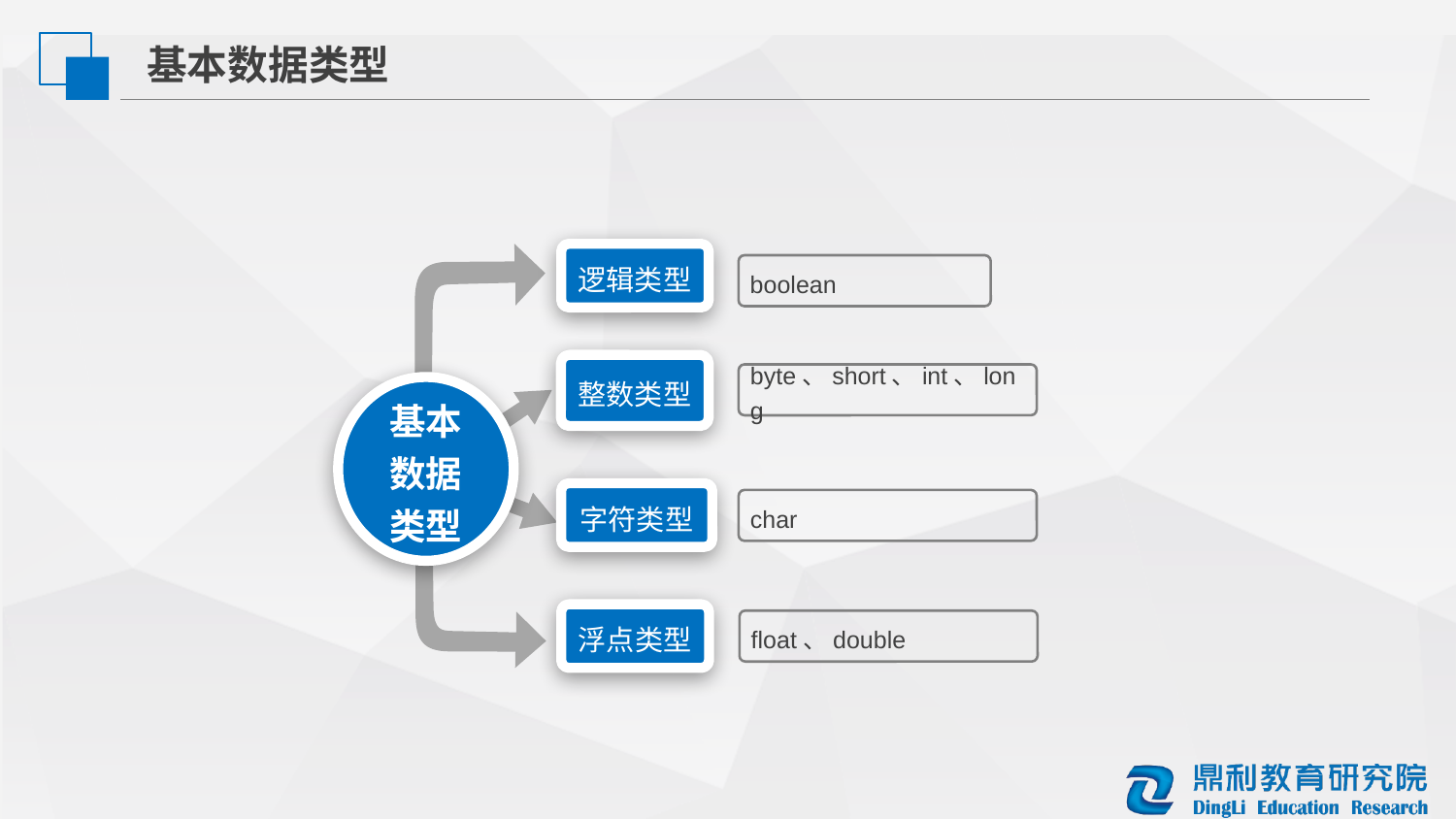

基本数据类型

逻辑类型
boolean
整数类型

byte、short、int、long
基本数据类型

字符类型
char
浮点类型
float、double